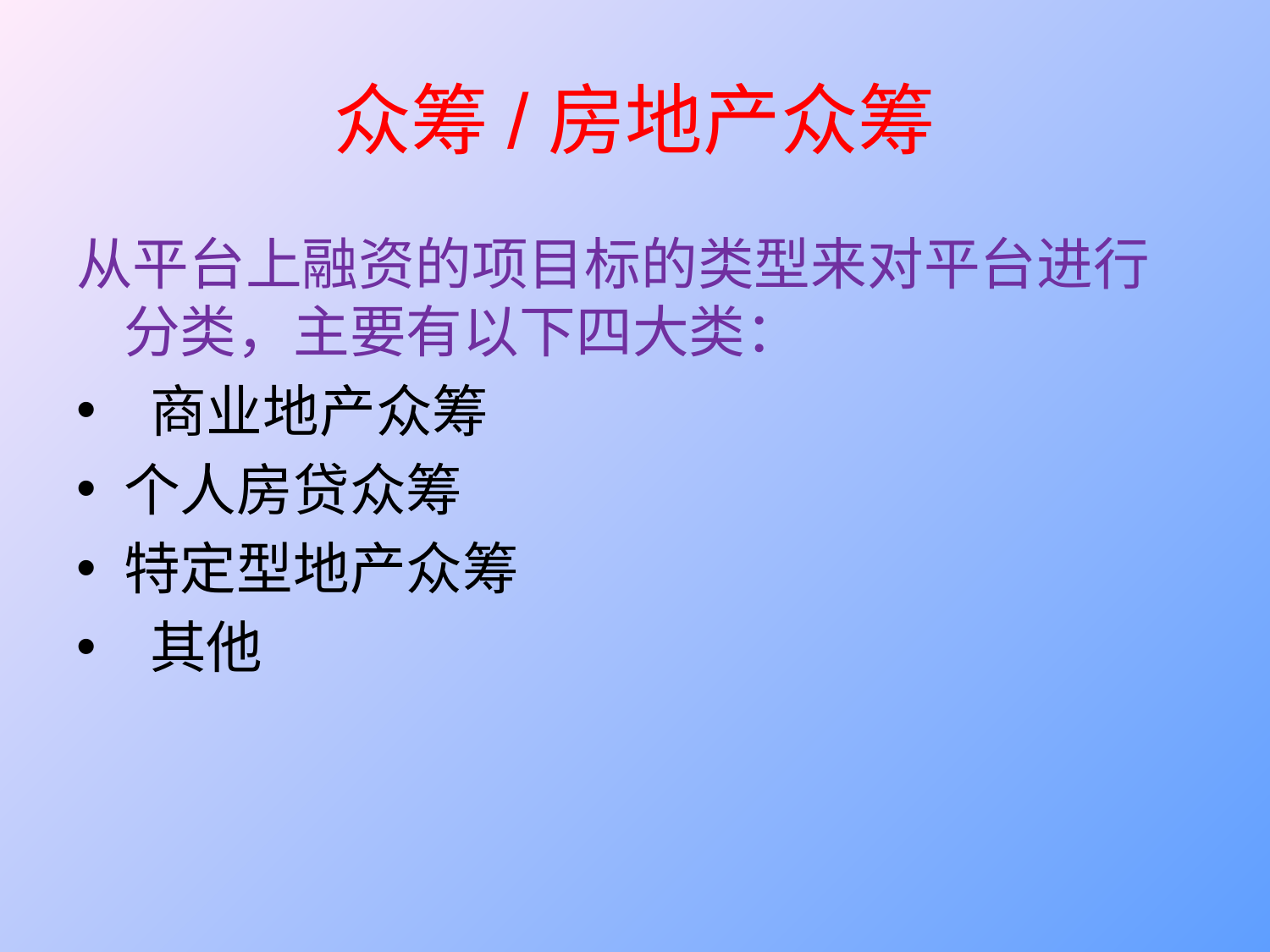

# 众筹/房地产众筹
从平台上融资的项目标的类型来对平台进行分类，主要有以下四大类：
 商业地产众筹
个人房贷众筹
特定型地产众筹
 其他